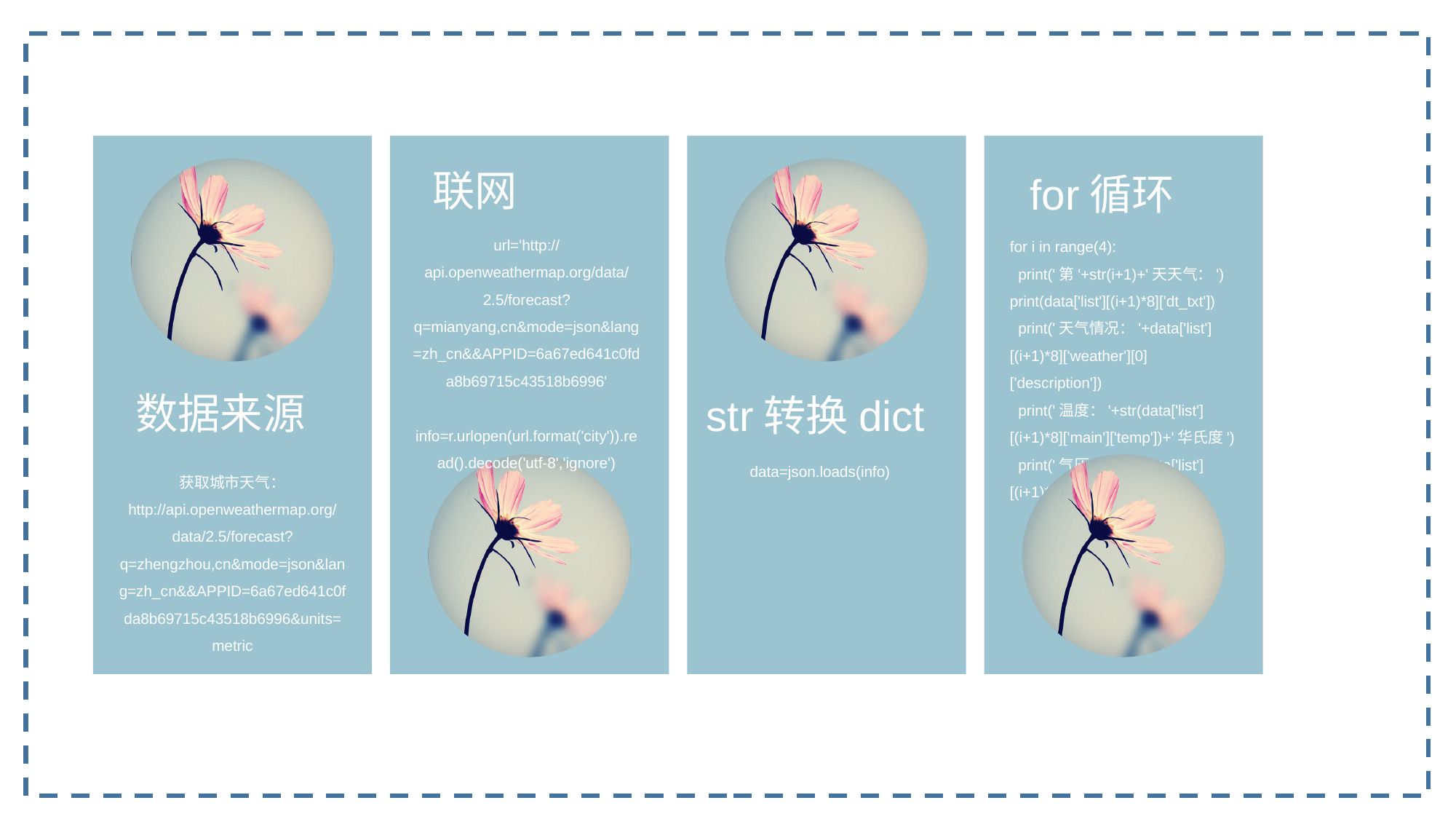

联网

for循环
url='http://api.openweathermap.org/data/2.5/forecast?q=mianyang,cn&mode=json&lang=zh_cn&&APPID=6a67ed641c0fda8b69715c43518b6996'

info=r.urlopen(url.format('city')).read().decode('utf-8','ignore')

for i in range(4):
  print('第'+str(i+1)+'天天气：')
print(data['list'][(i+1)*8]['dt_txt'])
  print('天气情况：'+data['list'][(i+1)*8]['weather'][0]['description'])
  print('温度：'+str(data['list'][(i+1)*8]['main']['temp'])+'华氏度')
  print('气压：'+str(data['list'][(i+1)*8]['main']['pressure']))
数据来源
str转换dict
data=json.loads(info)

获取城市天气：
http://api.openweathermap.org/data/2.5/forecast?q=zhengzhou,cn&mode=json&lang=zh_cn&&APPID=6a67ed641c0fda8b69715c43518b6996&units=metric